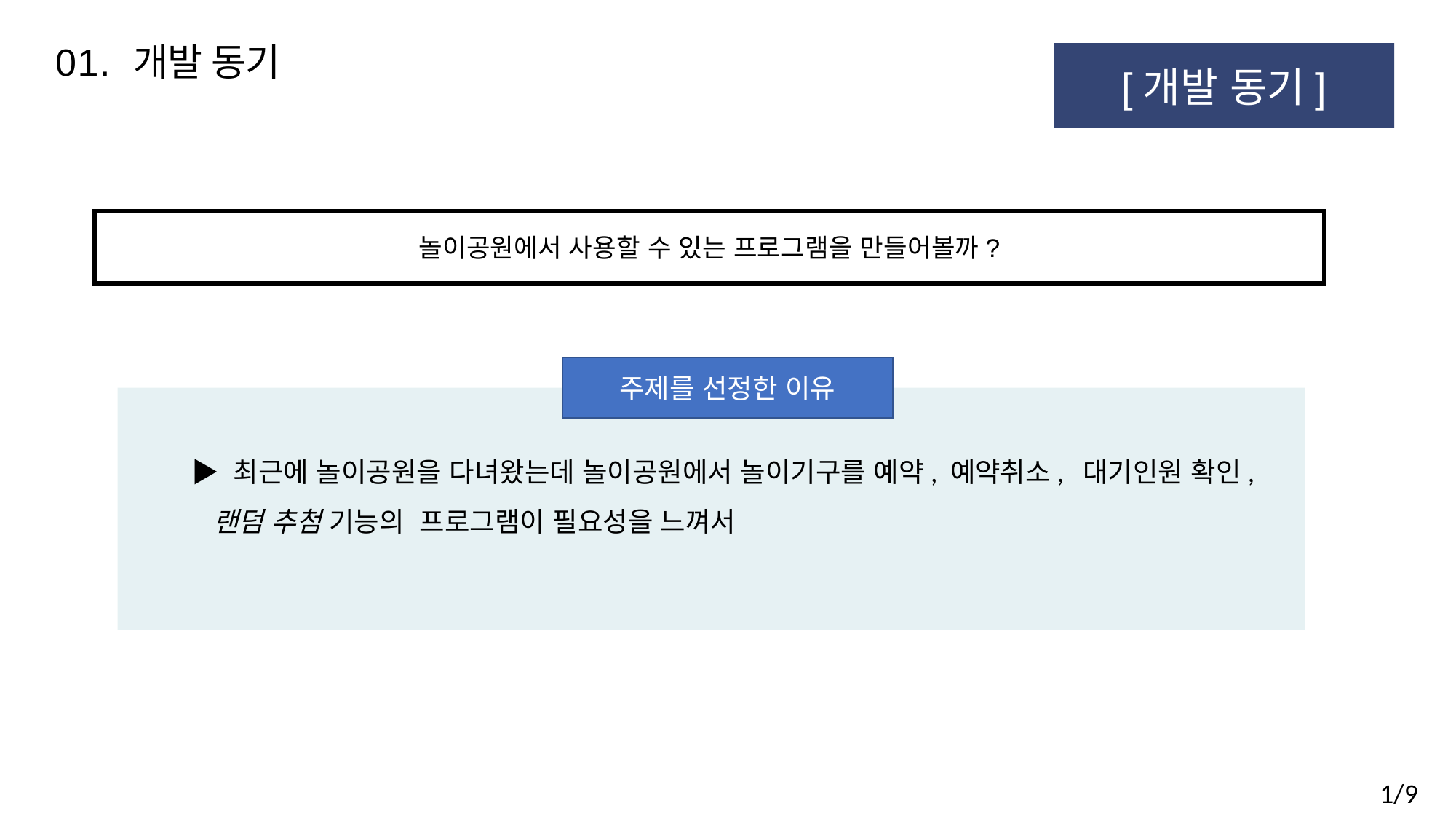

# 01. 개발 동기
[개발 동기]
놀이공원에서 사용할 수 있는 프로그램을 만들어볼까?
주제를 선정한 이유

▶ 최근에 놀이공원을 다녀왔는데 놀이공원에서 놀이기구를 예약, 예약취소,  대기인원 확인, 랜덤 추첨 기능의  프로그램이 필요성을 느껴서
1/9